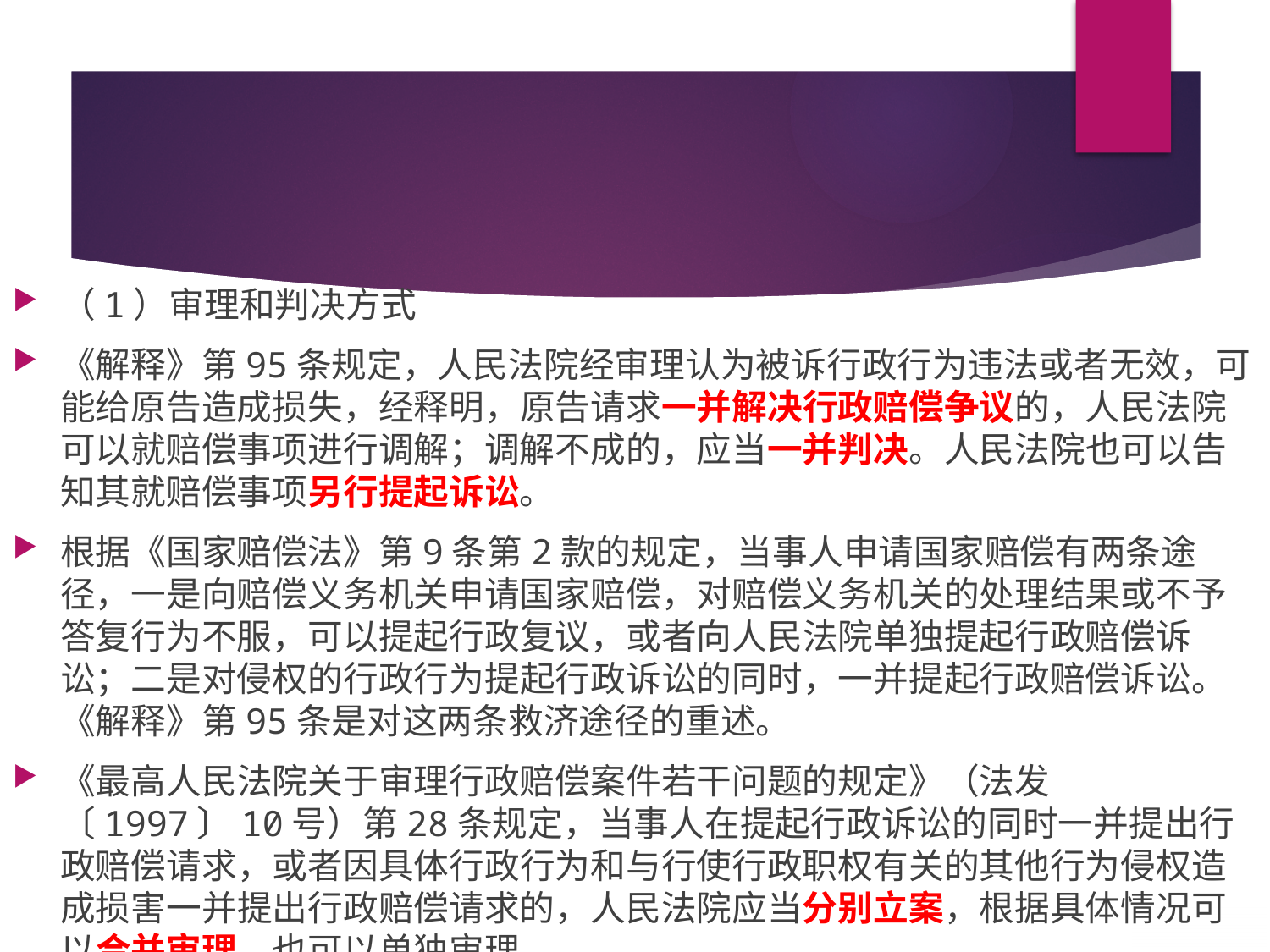

#
（1）审理和判决方式
《解释》第95条规定，人民法院经审理认为被诉行政行为违法或者无效，可能给原告造成损失，经释明，原告请求一并解决行政赔偿争议的，人民法院可以就赔偿事项进行调解；调解不成的，应当一并判决。人民法院也可以告知其就赔偿事项另行提起诉讼。
根据《国家赔偿法》第9条第2款的规定，当事人申请国家赔偿有两条途径，一是向赔偿义务机关申请国家赔偿，对赔偿义务机关的处理结果或不予答复行为不服，可以提起行政复议，或者向人民法院单独提起行政赔偿诉讼；二是对侵权的行政行为提起行政诉讼的同时，一并提起行政赔偿诉讼。《解释》第95条是对这两条救济途径的重述。
《最高人民法院关于审理行政赔偿案件若干问题的规定》（法发〔1997〕10号）第28条规定，当事人在提起行政诉讼的同时一并提出行政赔偿请求，或者因具体行政行为和与行使行政职权有关的其他行为侵权造成损害一并提出行政赔偿请求的，人民法院应当分别立案，根据具体情况可以合并审理，也可以单独审理。